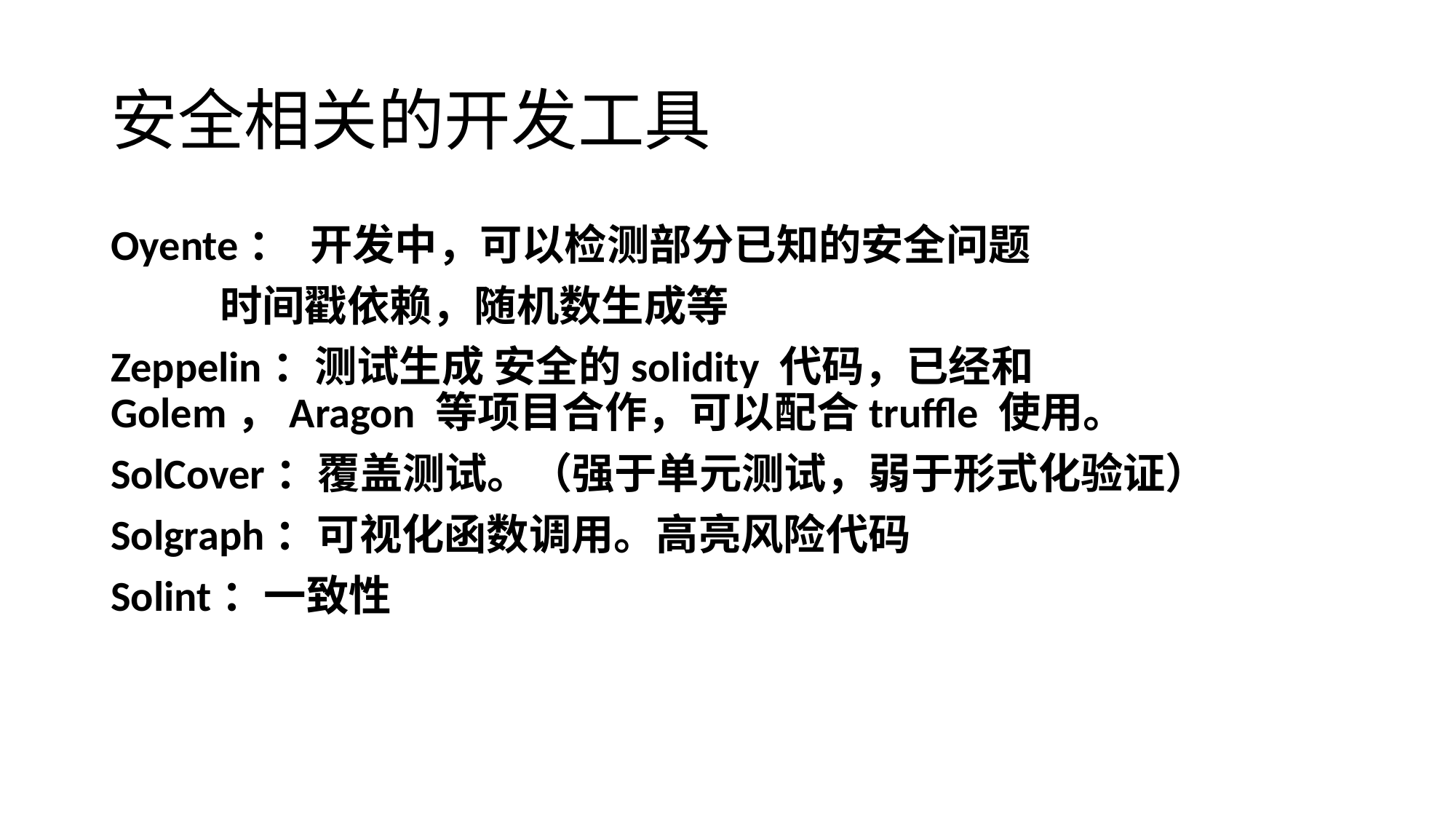

# 安全相关的开发工具
Oyente：  开发中，可以检测部分已知的安全问题
	时间戳依赖，随机数生成等
Zeppelin：测试生成 安全的solidity 代码，已经和Golem，Aragon 等项目合作，可以配合truffle 使用。
SolCover：覆盖测试。（强于单元测试，弱于形式化验证）
Solgraph：可视化函数调用。高亮风险代码
Solint：一致性